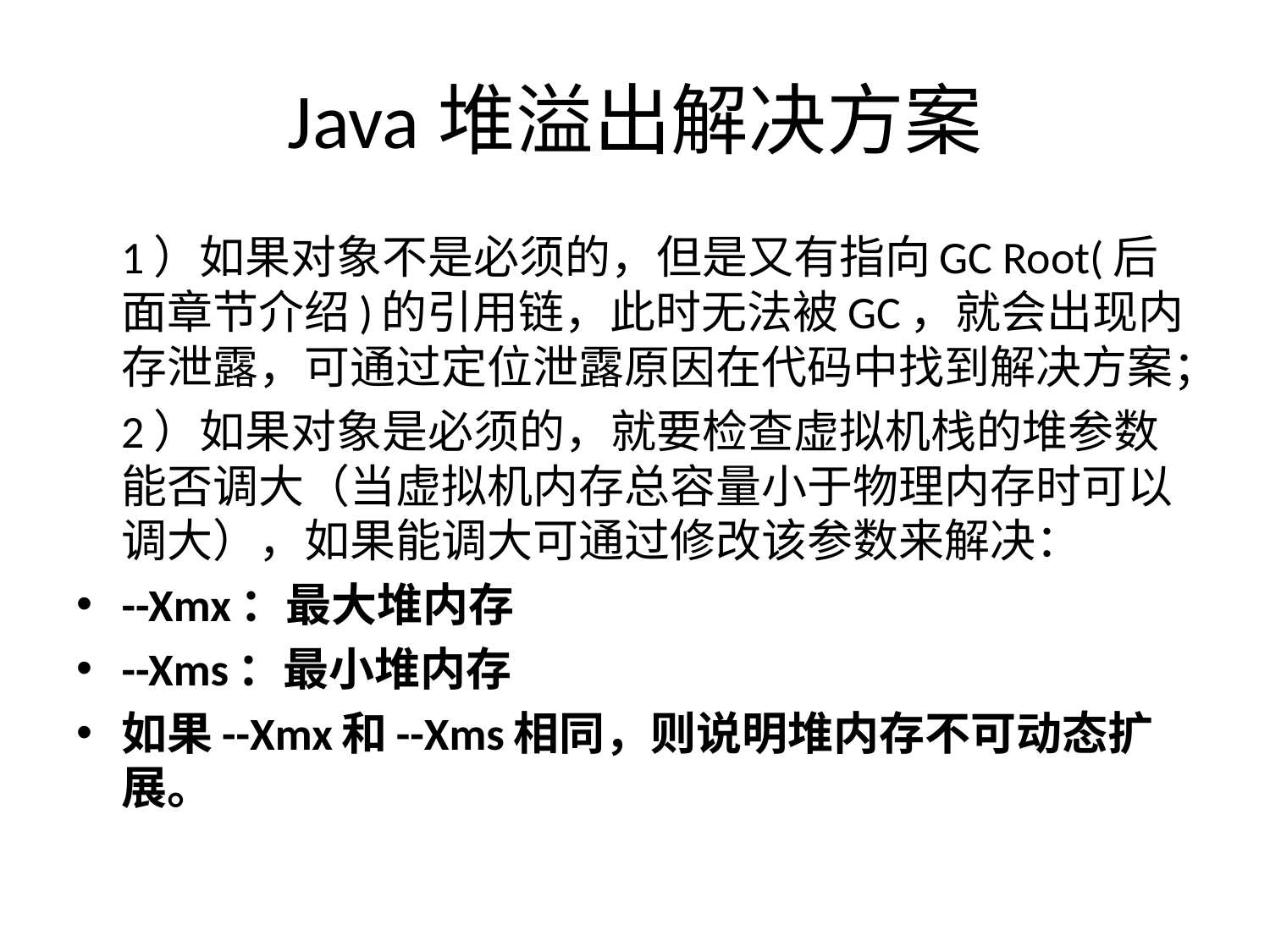

# Java堆溢出解决方案
	1）如果对象不是必须的，但是又有指向GC Root(后面章节介绍)的引用链，此时无法被GC，就会出现内存泄露，可通过定位泄露原因在代码中找到解决方案；
	2）如果对象是必须的，就要检查虚拟机栈的堆参数能否调大（当虚拟机内存总容量小于物理内存时可以调大），如果能调大可通过修改该参数来解决：
--Xmx：最大堆内存
--Xms：最小堆内存
如果--Xmx和--Xms相同，则说明堆内存不可动态扩展。